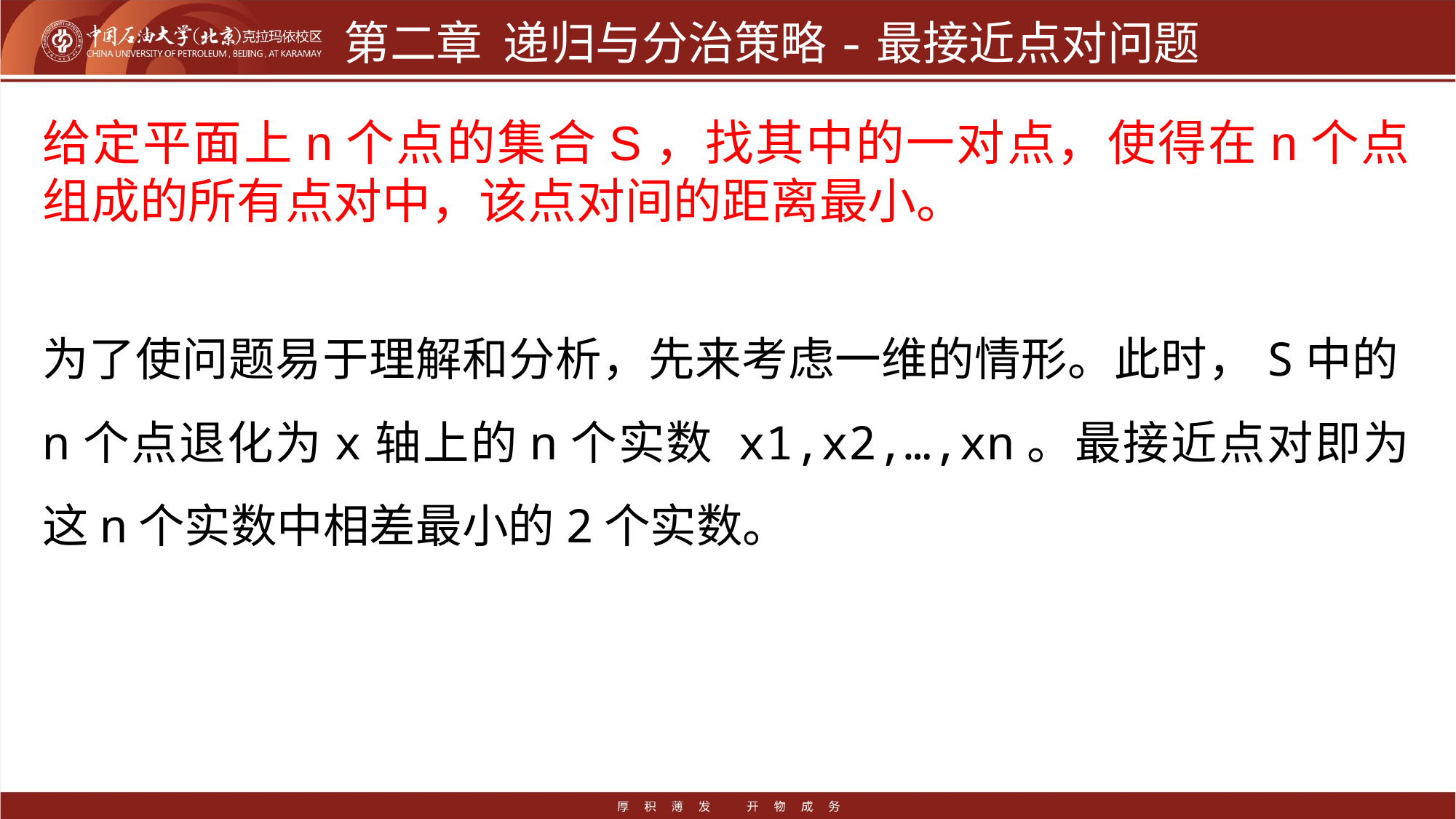

# 第二章  递归与分治策略-最接近点对问题
给定平面上n个点的集合S，找其中的一对点，使得在n个点组成的所有点对中，该点对间的距离最小。

为了使问题易于理解和分析，先来考虑一维的情形。此时，S中的n个点退化为x轴上的n个实数 x1,x2,…,xn。最接近点对即为这n个实数中相差最小的2个实数。